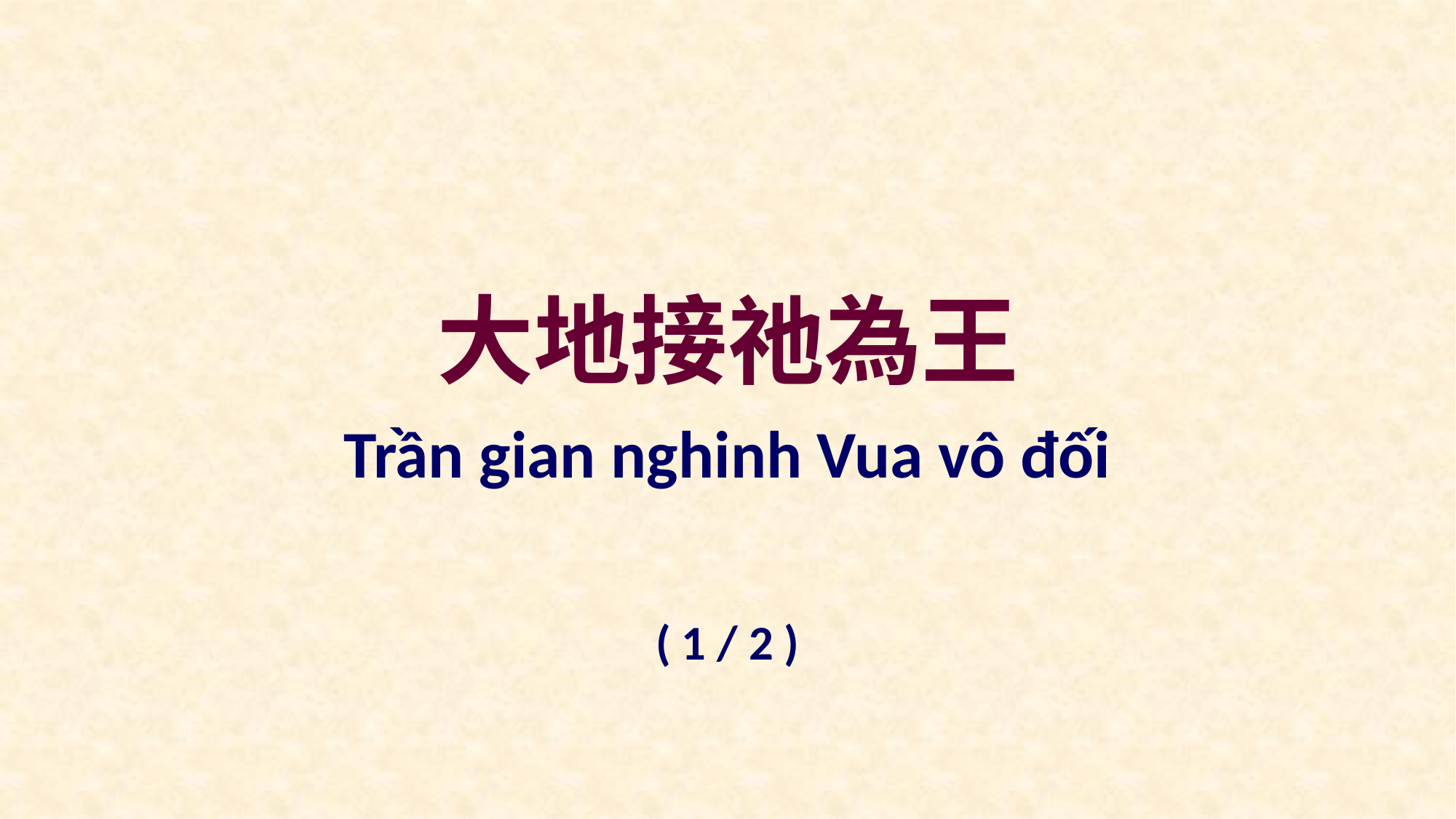

大地接祂為王
Trần gian nghinh Vua vô đối
( 1 / 2 )